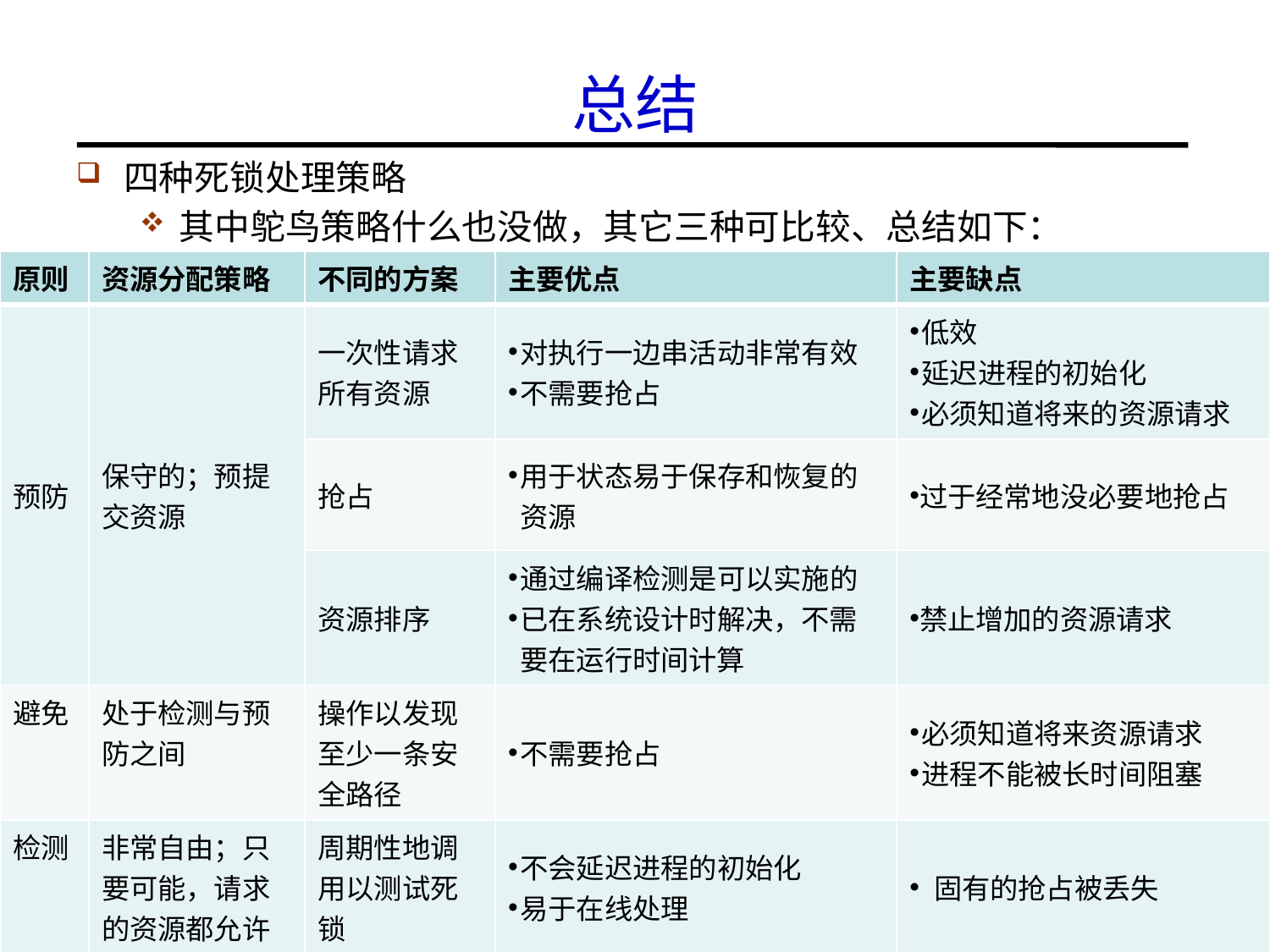

# 总结
四种死锁处理策略
其中鸵鸟策略什么也没做，其它三种可比较、总结如下：
| 原则 | 资源分配策略 | 不同的方案 | 主要优点 | 主要缺点 |
| --- | --- | --- | --- | --- |
| 预防 | 保守的；预提交资源 | 一次性请求所有资源 | 对执行一边串活动非常有效 不需要抢占 | 低效 延迟进程的初始化 必须知道将来的资源请求 |
|  |  | 抢占 | 用于状态易于保存和恢复的资源 | 过于经常地没必要地抢占 |
|  |  | 资源排序 | 通过编译检测是可以实施的 已在系统设计时解决，不需要在运行时间计算 | 禁止增加的资源请求 |
| 避免 | 处于检测与预防之间 | 操作以发现至少一条安全路径 | 不需要抢占 | 必须知道将来资源请求 进程不能被长时间阻塞 |
| 检测 | 非常自由；只要可能，请求的资源都允许 | 周期性地调用以测试死锁 | 不会延迟进程的初始化 易于在线处理 | 固有的抢占被丢失 |
47